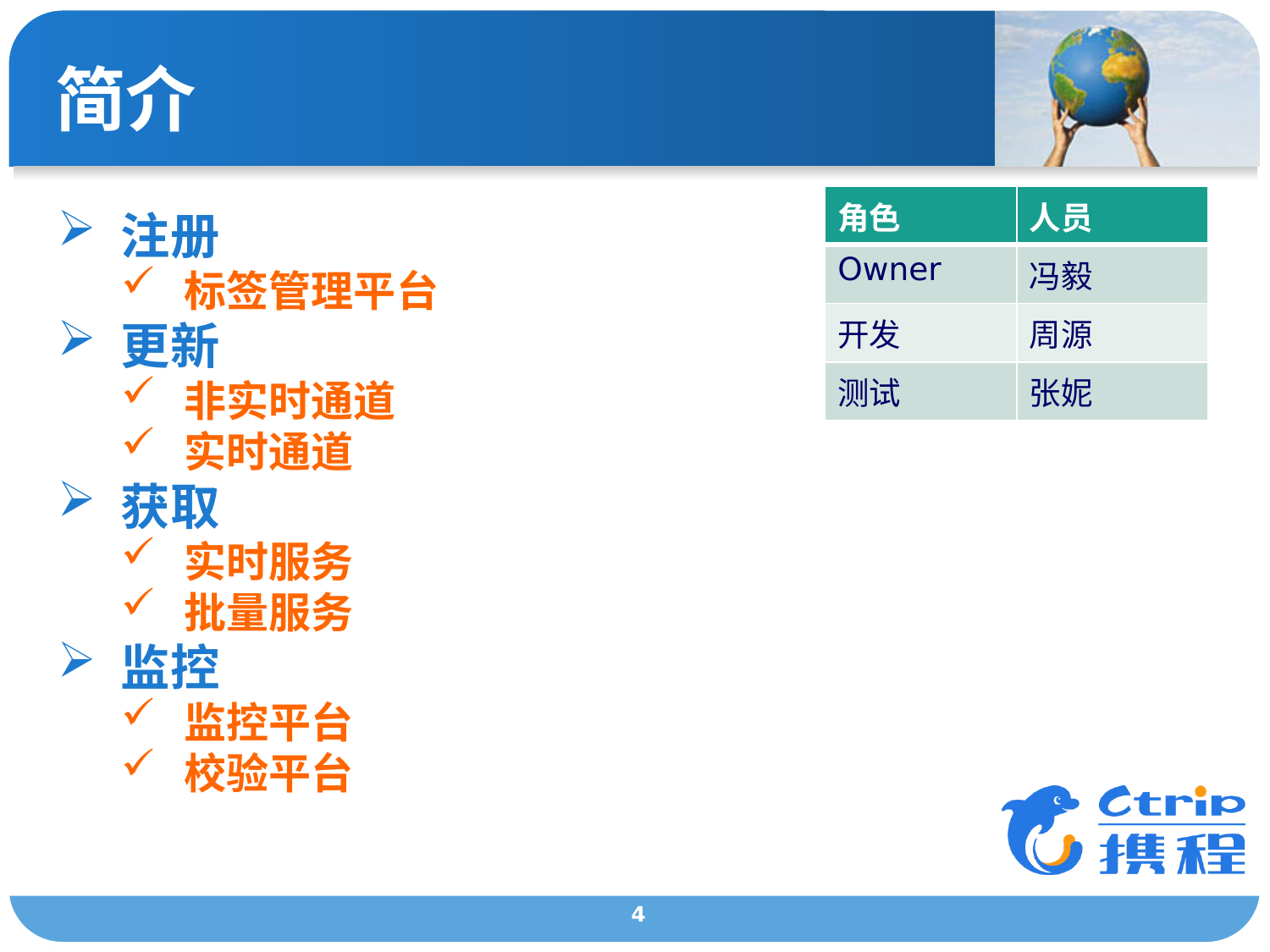

# 简介
| 角色 | 人员 |
| --- | --- |
| Owner | 冯毅 |
| 开发 | 周源 |
| 测试 | 张妮 |
注册
标签管理平台
更新
非实时通道
实时通道
获取
实时服务
批量服务
监控
监控平台
校验平台
4